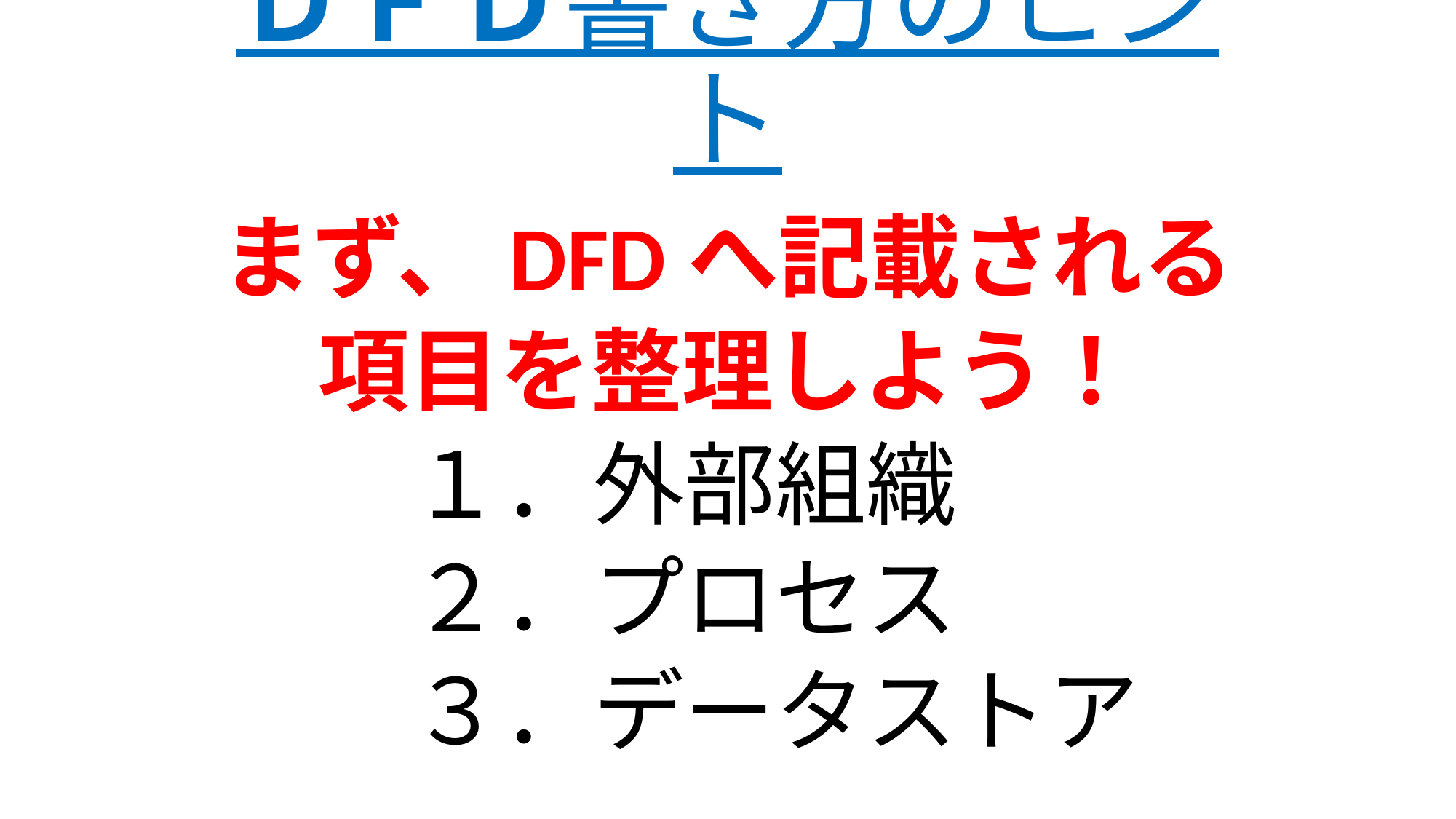

# ＤＦＤ書き方のヒント
まず、DFDへ記載される
項目を整理しよう！
		１．外部組織
		２．プロセス
		３．データストア